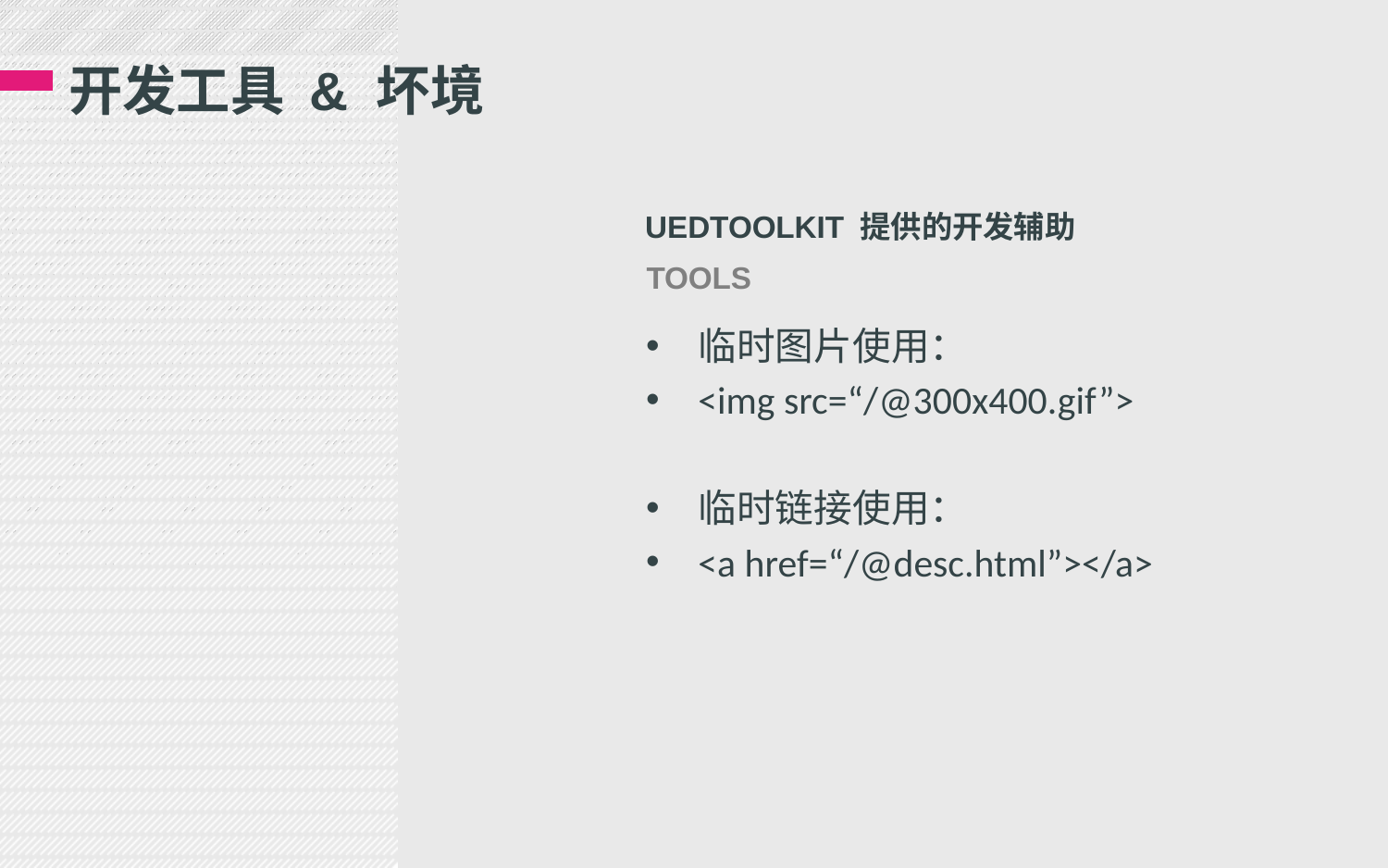

# 开发工具 & 坏境
UEDTOOLKIT 提供的开发辅助
TOOLS

临时图片使用：
<img src=“/@300x400.gif”>

临时链接使用：
<a href=“/@desc.html”></a>